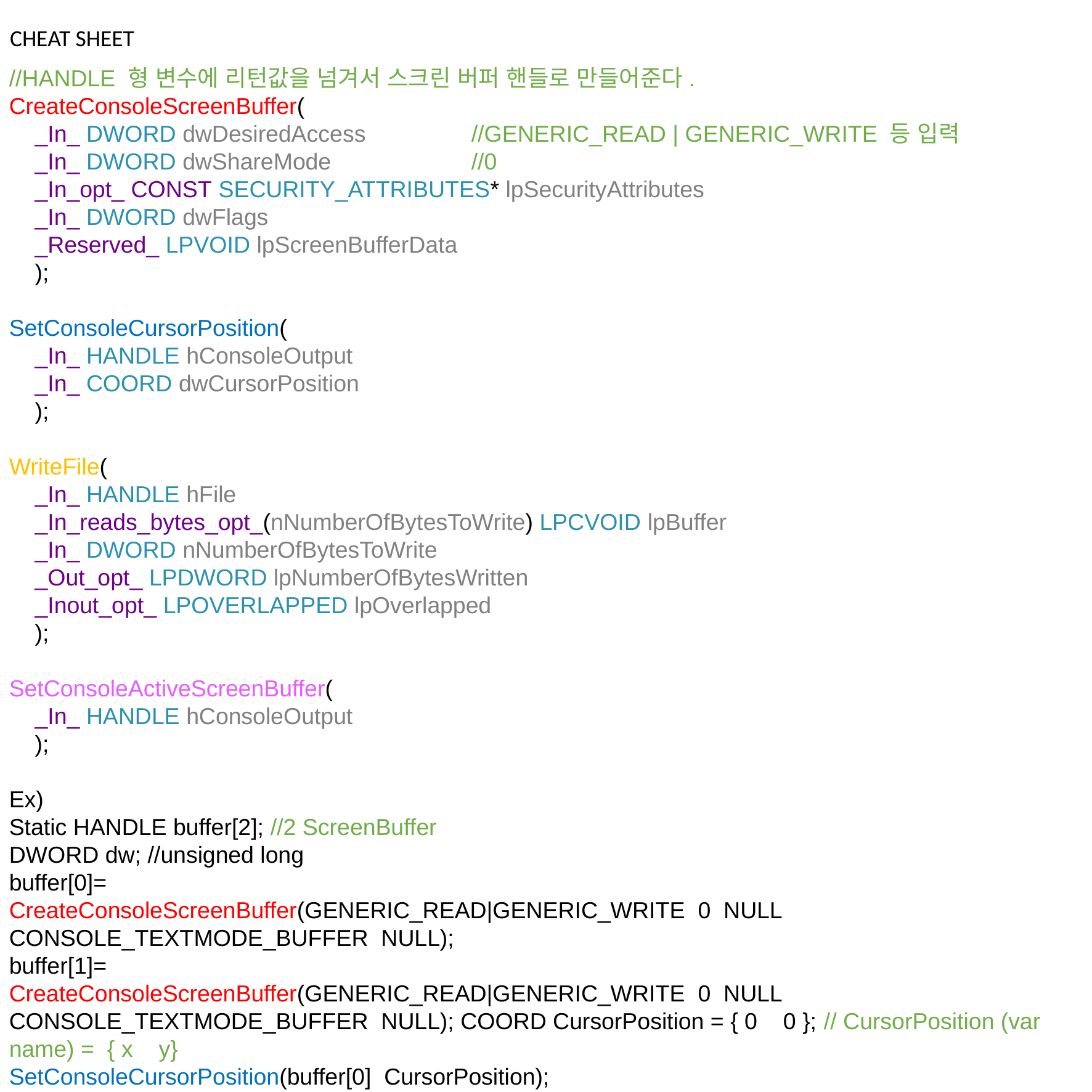

CHEAT SHEET
//HANDLE 형 변수에 리턴값을 넘겨서 스크린 버퍼 핸들로 만들어준다.
CreateConsoleScreenBuffer(
    _In_ DWORD dwDesiredAccess    	//GENERIC_READ | GENERIC_WRITE 등 입력
    _In_ DWORD dwShareMode  	 	//0
    _In_opt_ CONST SECURITY_ATTRIBUTES* lpSecurityAttributes
    _In_ DWORD dwFlags
    _Reserved_ LPVOID lpScreenBufferData
    );

SetConsoleCursorPosition(
    _In_ HANDLE hConsoleOutput
    _In_ COORD dwCursorPosition
    );

WriteFile(
    _In_ HANDLE hFile
    _In_reads_bytes_opt_(nNumberOfBytesToWrite) LPCVOID lpBuffer
    _In_ DWORD nNumberOfBytesToWrite
    _Out_opt_ LPDWORD lpNumberOfBytesWritten
    _Inout_opt_ LPOVERLAPPED lpOverlapped
    );

SetConsoleActiveScreenBuffer(
    _In_ HANDLE hConsoleOutput
    );

Ex)
Static HANDLE buffer[2]; //2 ScreenBuffer
DWORD dw; //unsigned long
buffer[0]=
CreateConsoleScreenBuffer(GENERIC_READ|GENERIC_WRITE  0  NULL  CONSOLE_TEXTMODE_BUFFER  NULL);
buffer[1]=
CreateConsoleScreenBuffer(GENERIC_READ|GENERIC_WRITE  0  NULL  CONSOLE_TEXTMODE_BUFFER  NULL); COORD CursorPosition = { 0    0 }; // CursorPosition (var name) =  { x    y}
SetConsoleCursorPosition(buffer[0]  CursorPosition);
WriteFile(buffer[0]  ”Hello  World!”  strlen(“Hello  World!”)  &dw  NULL);
SetConsoleActiveScreenBuffer(buffer[0]);